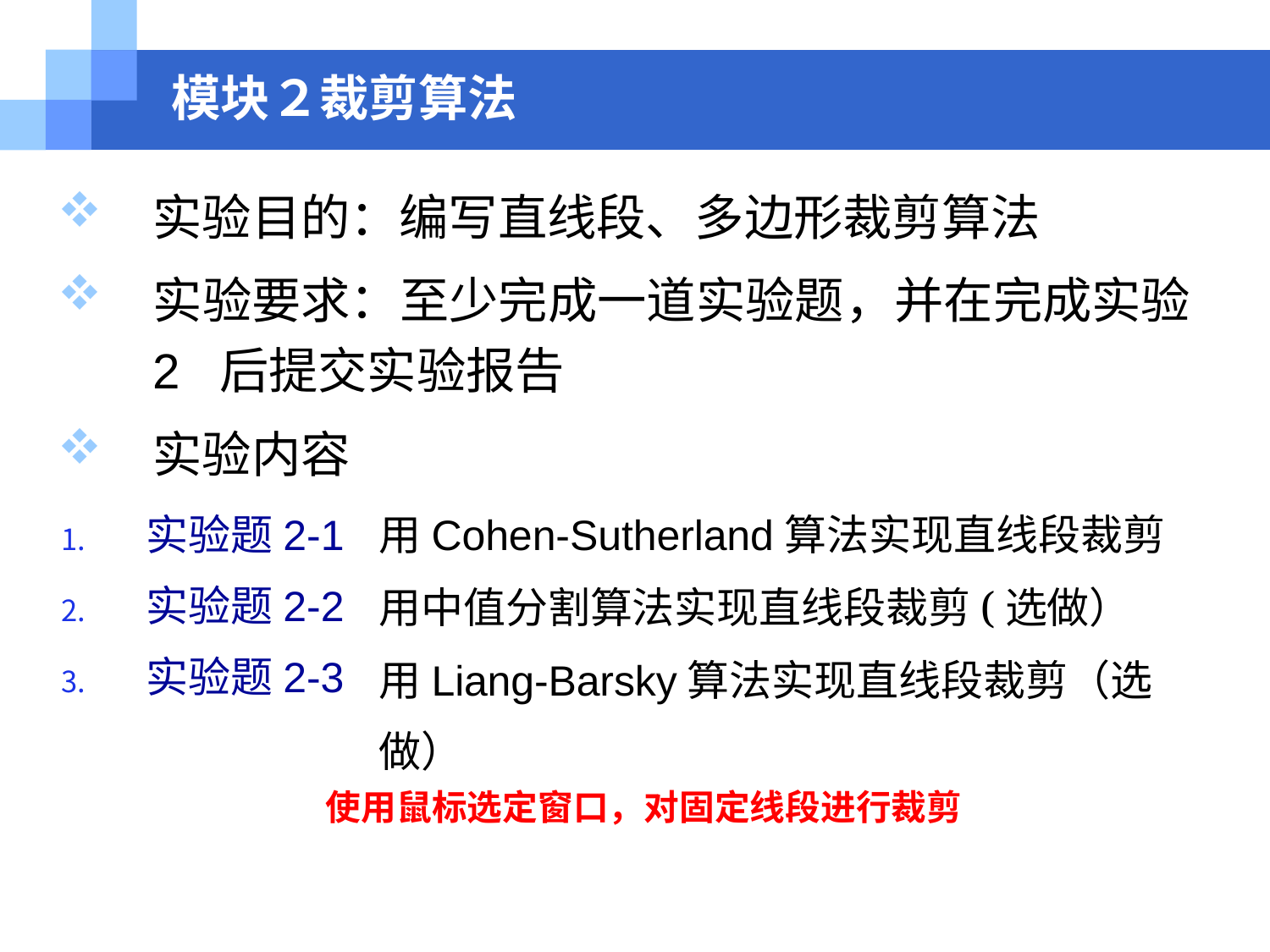

# 模块２裁剪算法
实验目的：编写直线段、多边形裁剪算法
实验要求：至少完成一道实验题，并在完成实验2  后提交实验报告
实验内容
实验题2-1
实验题2-2
实验题2-3
用Cohen-Sutherland算法实现直线段裁剪
用中值分割算法实现直线段裁剪(选做）
用Liang-Barsky算法实现直线段裁剪（选做）
使用鼠标选定窗口，对固定线段进行裁剪